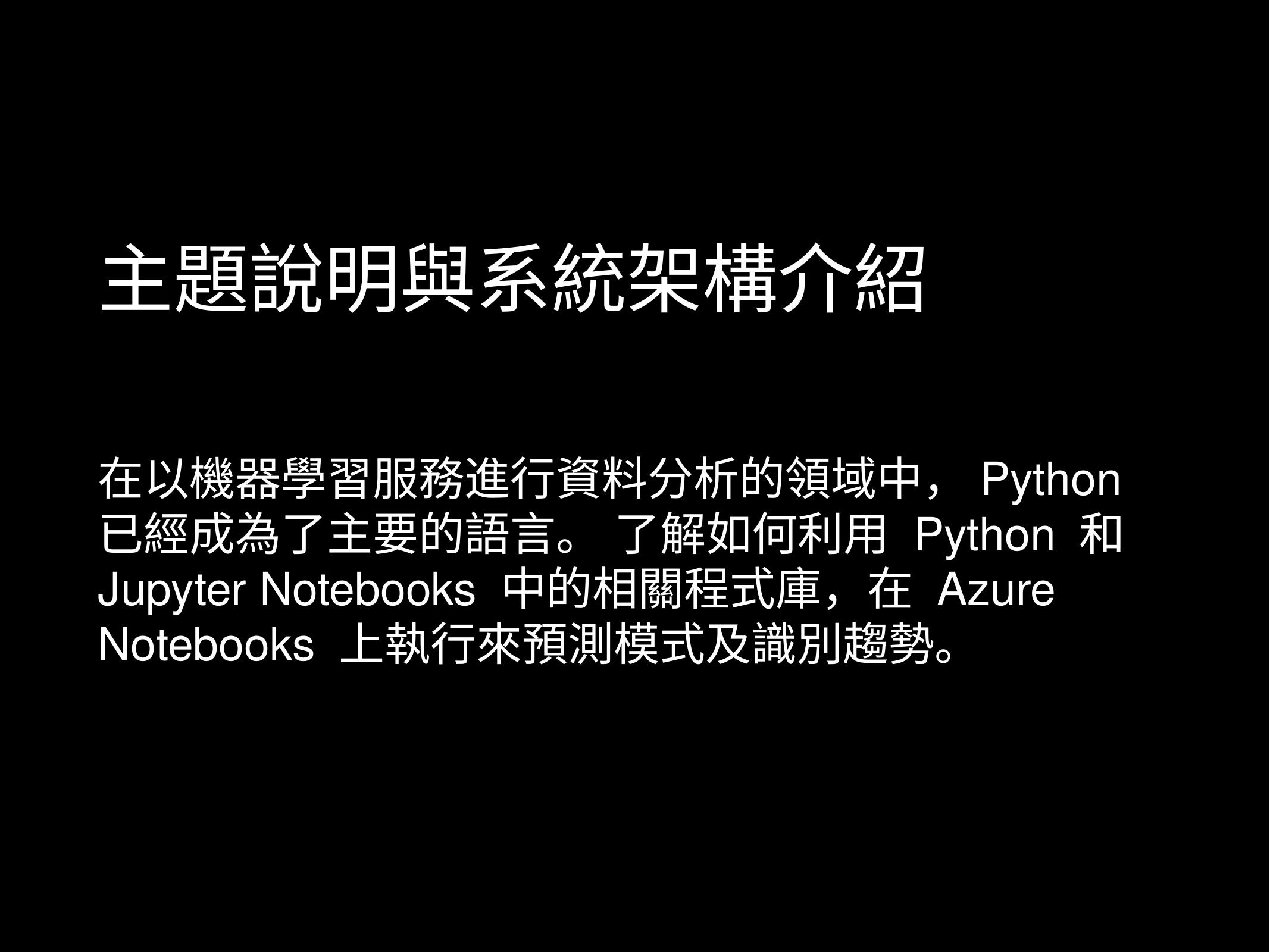

# 主題說明與系統架構介紹
在以機器學習服務進行資料分析的領域中，Python 已經成為了主要的語言。 了解如何利用 Python 和 Jupyter Notebooks 中的相關程式庫，在 Azure Notebooks 上執行來預測模式及識別趨勢。